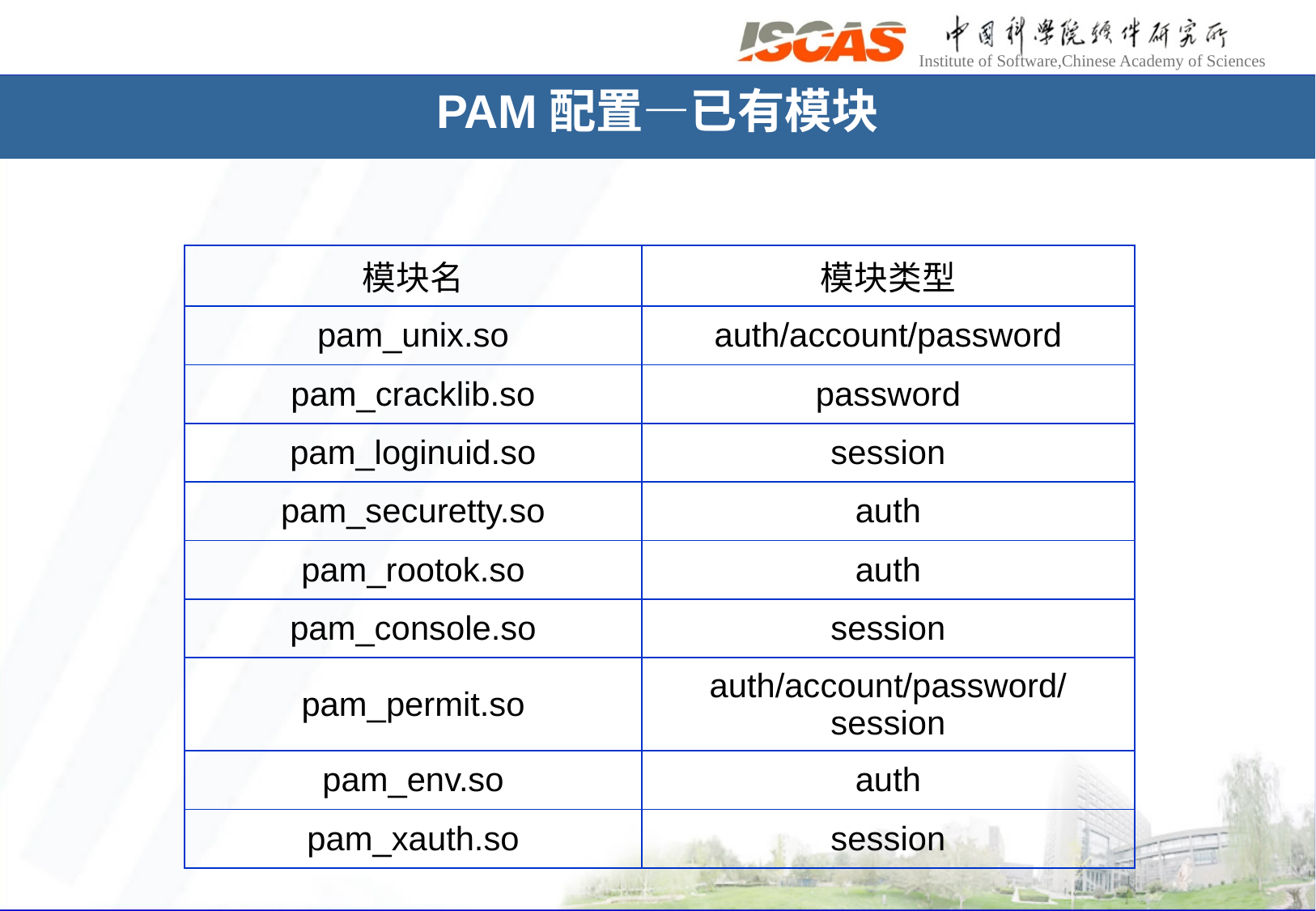

# PAM配置—已有模块
| 模块名 | 模块类型 |
| --- | --- |
| pam\_unix.so | auth/account/password |
| pam\_cracklib.so | password |
| pam\_loginuid.so | session |
| pam\_securetty.so | auth |
| pam\_rootok.so | auth |
| pam\_console.so | session |
| pam\_permit.so | auth/account/password/session |
| pam\_env.so | auth |
| pam\_xauth.so | session |